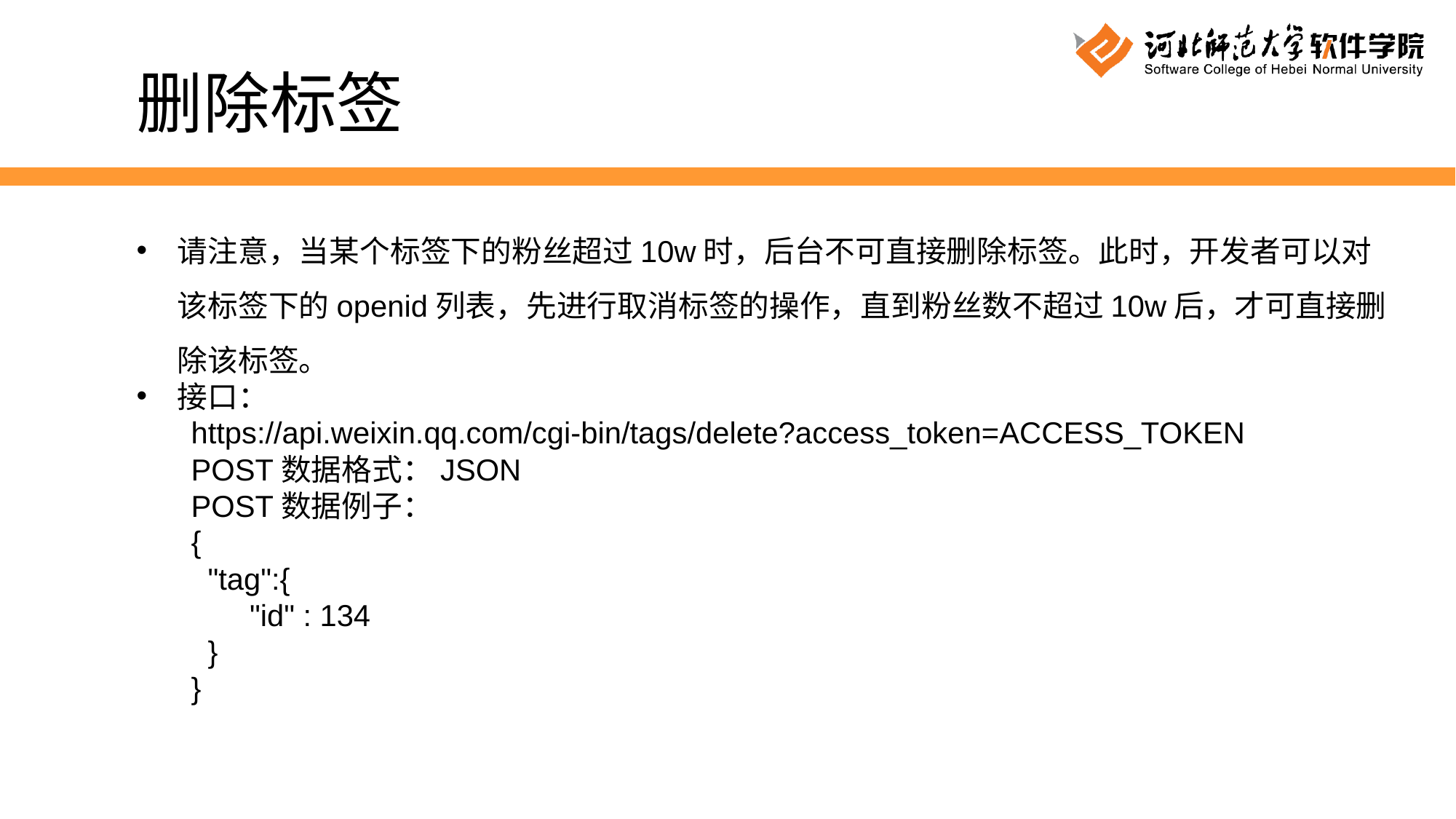

删除标签
请注意，当某个标签下的粉丝超过10w时，后台不可直接删除标签。此时，开发者可以对该标签下的openid列表，先进行取消标签的操作，直到粉丝数不超过10w后，才可直接删除该标签。
接口：
https://api.weixin.qq.com/cgi-bin/tags/delete?access_token=ACCESS_TOKEN
POST数据格式：JSON
POST数据例子：
{
  "tag":{
       "id" : 134
  }
}